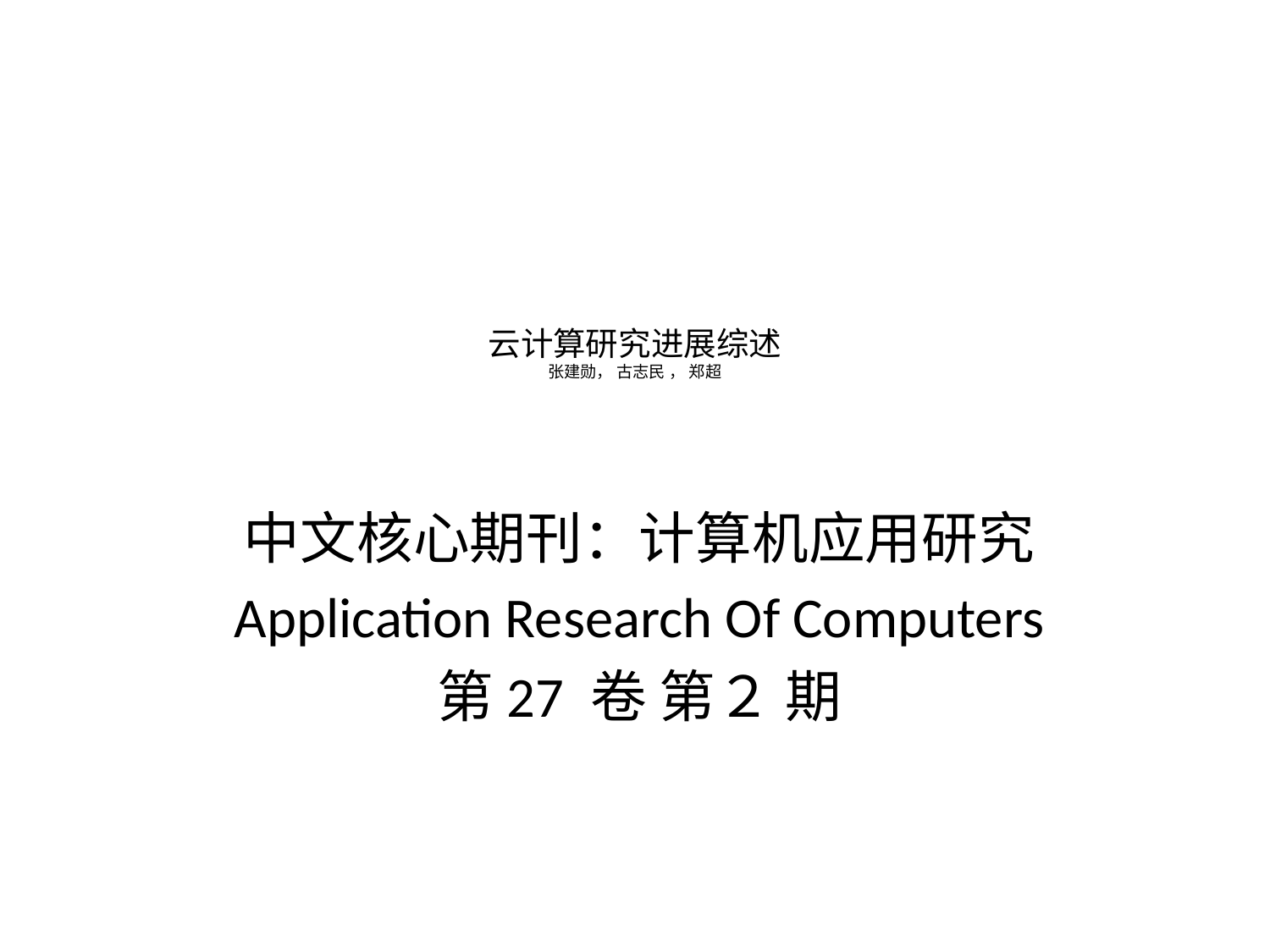

# 云计算研究进展综述 张建勋， 古志民 ， 郑超
中文核心期刊：计算机应用研究
Application Research Of Computers
第27 卷 第２ 期